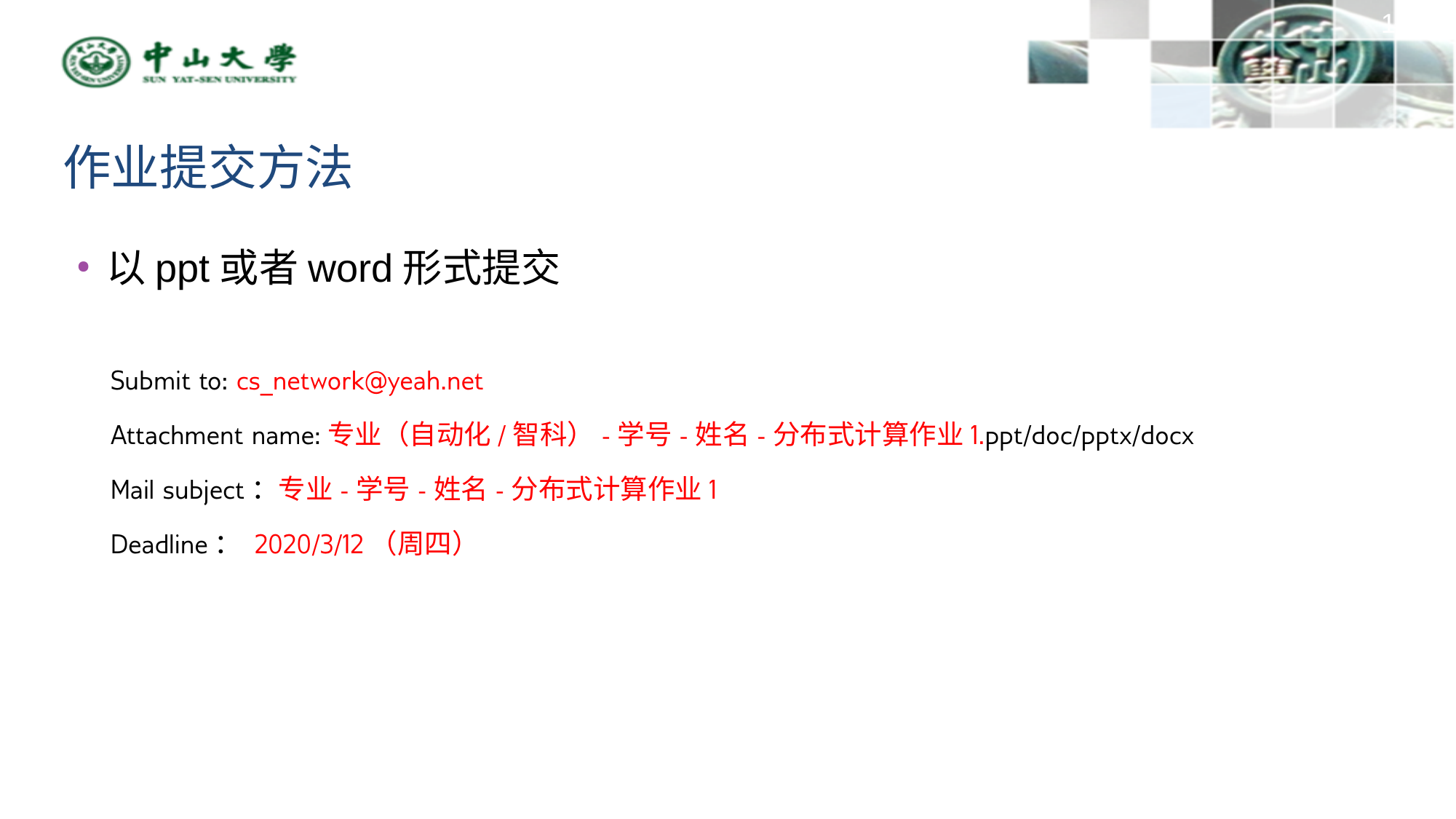

17
# 作业提交方法
以ppt或者word形式提交
Submit to: cs_network@yeah.net
Attachment name:专业（自动化/智科）-学号-姓名-分布式计算作业1.ppt/doc/pptx/docx
Mail subject：专业-学号-姓名-分布式计算作业1
Deadline： 2020/3/12（周四）